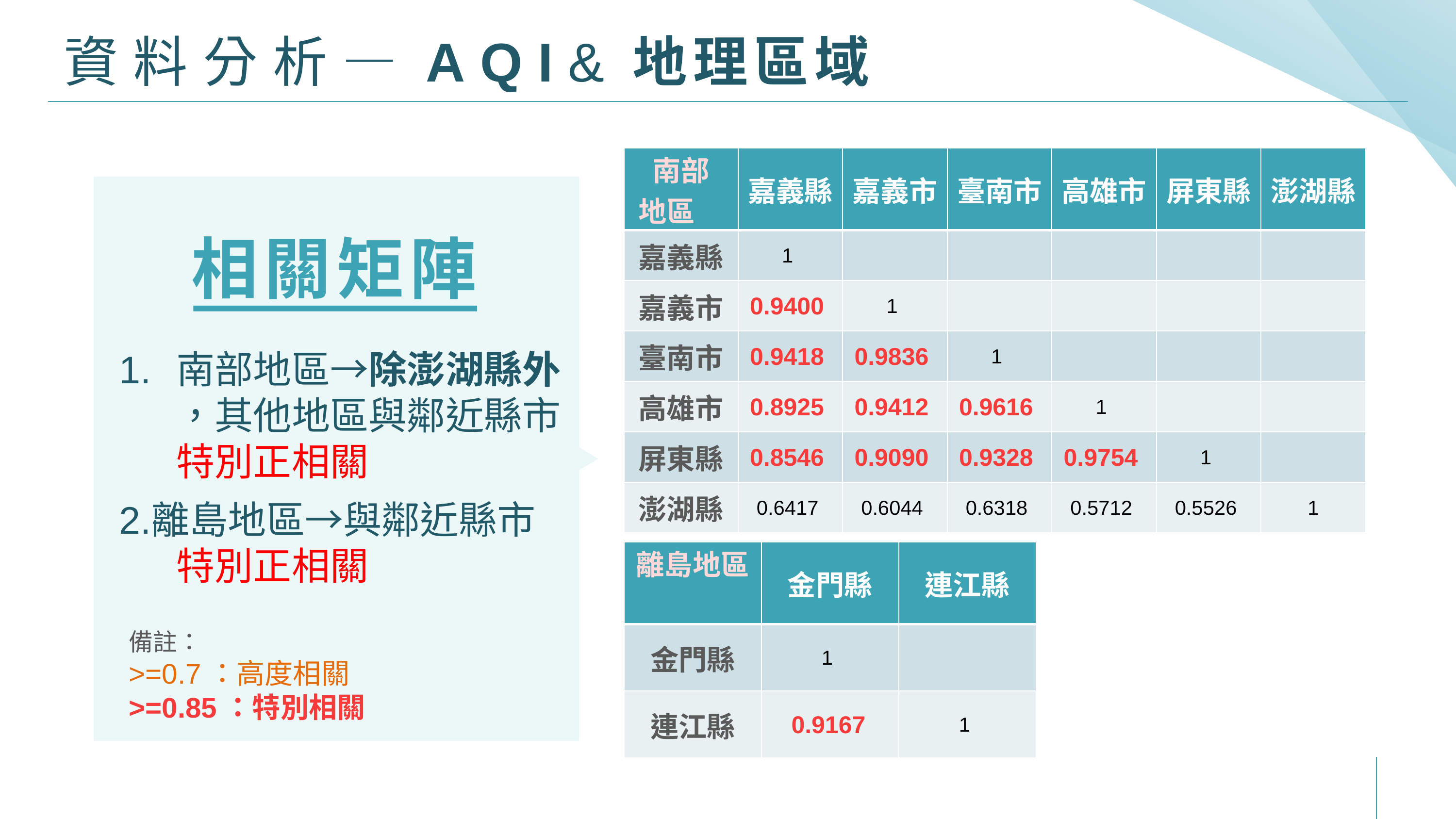

# 資料分析—AQI&地理區域
| 南部 地區 | 嘉義縣 | 嘉義市 | 臺南市 | 高雄市 | 屏東縣 | 澎湖縣 |
| --- | --- | --- | --- | --- | --- | --- |
| 嘉義縣 | 1 |  |  |  |  |  |
| 嘉義市 | 0.9400 | 1 |  |  |  |  |
| 臺南市 | 0.9418 | 0.9836 | 1 |  |  |  |
| 高雄市 | 0.8925 | 0.9412 | 0.9616 | 1 |  |  |
| 屏東縣 | 0.8546 | 0.9090 | 0.9328 | 0.9754 | 1 |  |
| 澎湖縣 | 0.6417 | 0.6044 | 0.6318 | 0.5712 | 0.5526 | 1 |

相關矩陣
南部地區→除澎湖縣外
，其他地區與鄰近縣市
特別正相關
離島地區→與鄰近縣市
特別正相關
| 離島地區 | 金門縣 | 連江縣 |
| --- | --- | --- |
| 金門縣 | 1 |  |
| 連江縣 | 0.9167 | 1 |
備註：
>=0.7：高度相關
>=0.85：特別相關